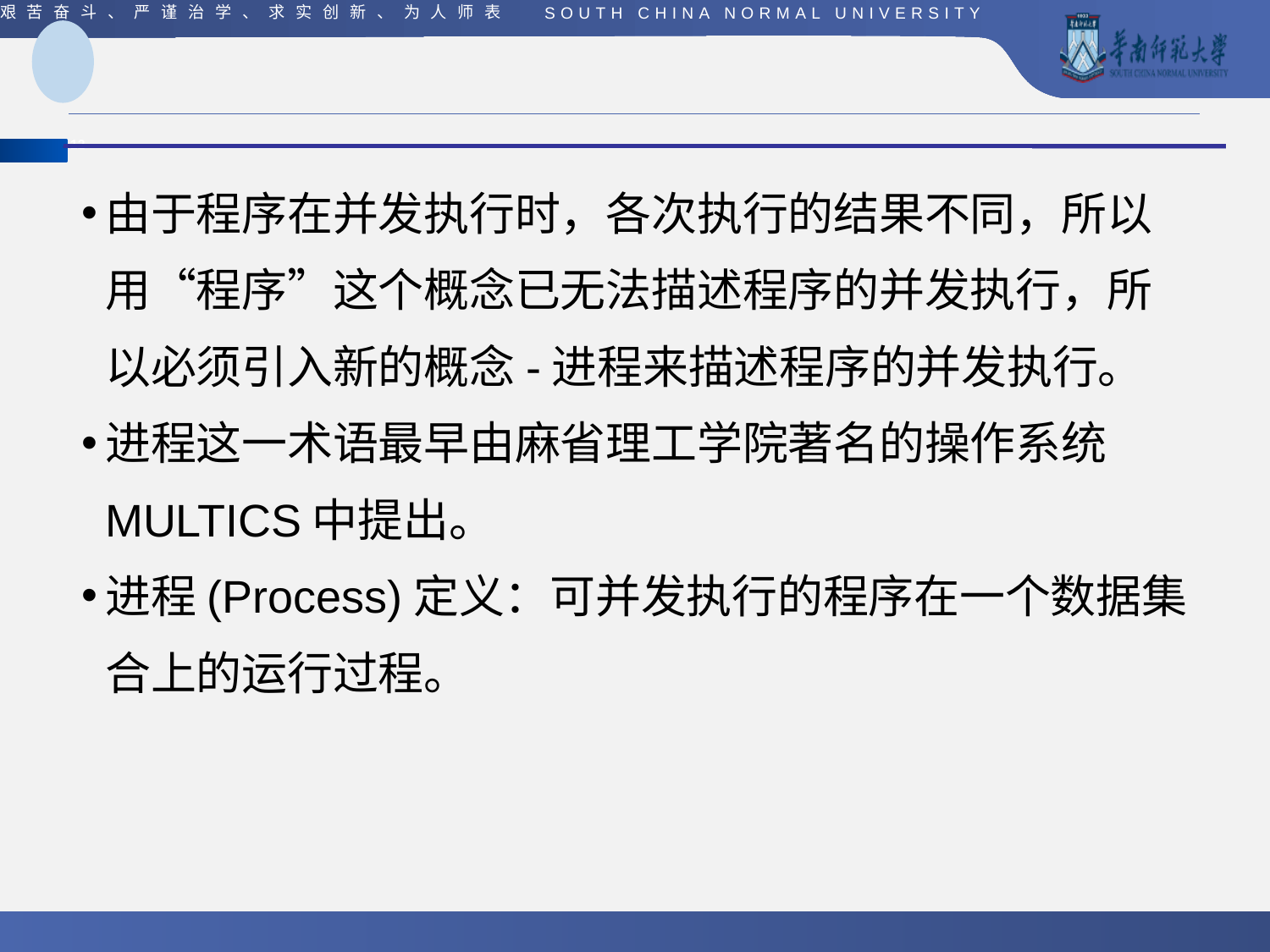

#
由于程序在并发执行时，各次执行的结果不同，所以用“程序”这个概念已无法描述程序的并发执行，所以必须引入新的概念-进程来描述程序的并发执行。
进程这一术语最早由麻省理工学院著名的操作系统MULTICS中提出。
进程(Process)定义：可并发执行的程序在一个数据集合上的运行过程。

12